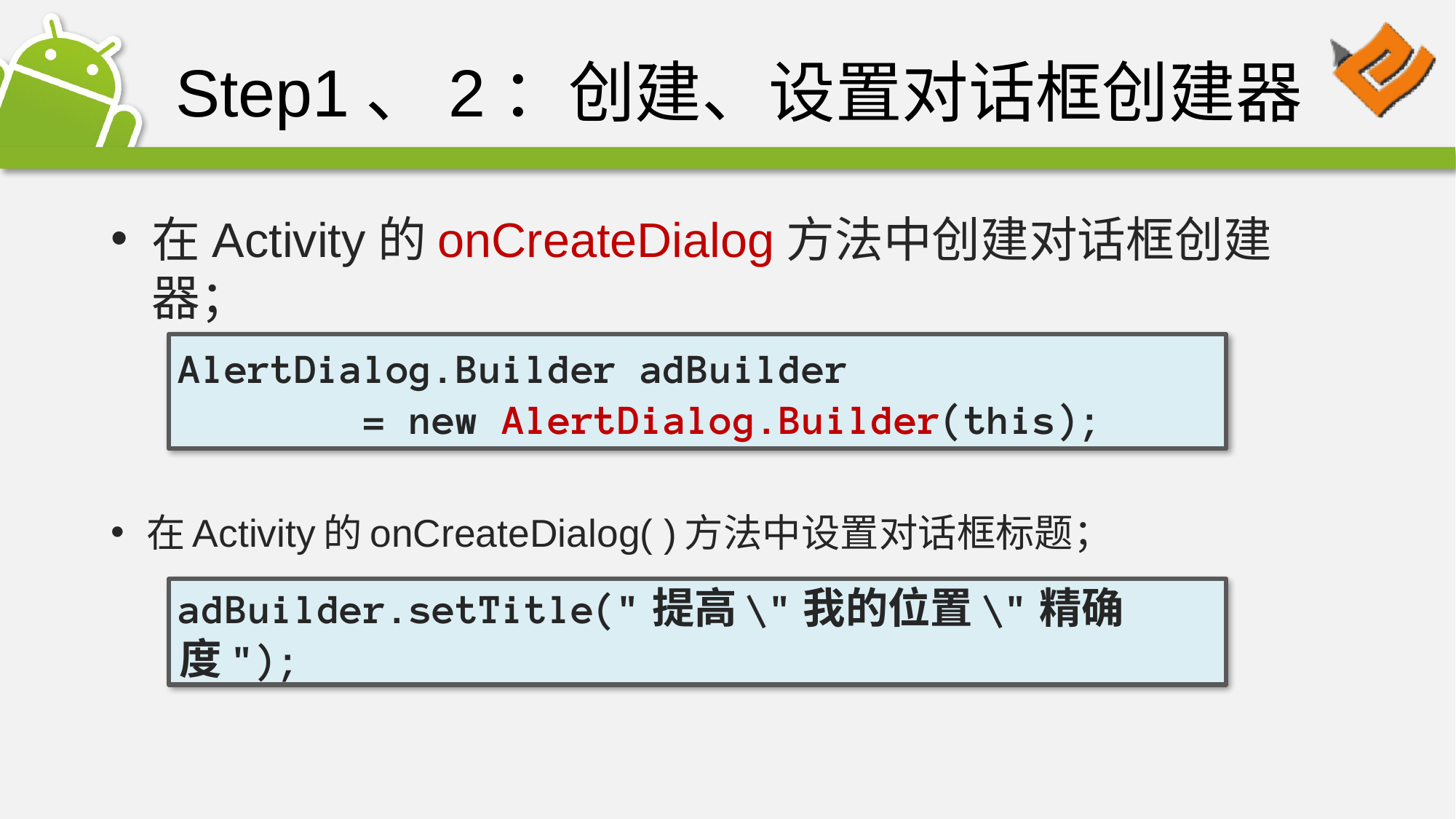

# Step1、2：创建、设置对话框创建器
在Activity的onCreateDialog方法中创建对话框创建器；
AlertDialog.Builder adBuilder
        = new AlertDialog.Builder(this);
在Activity的onCreateDialog( )方法中设置对话框标题；
adBuilder.setTitle("提高\"我的位置\"精确度");